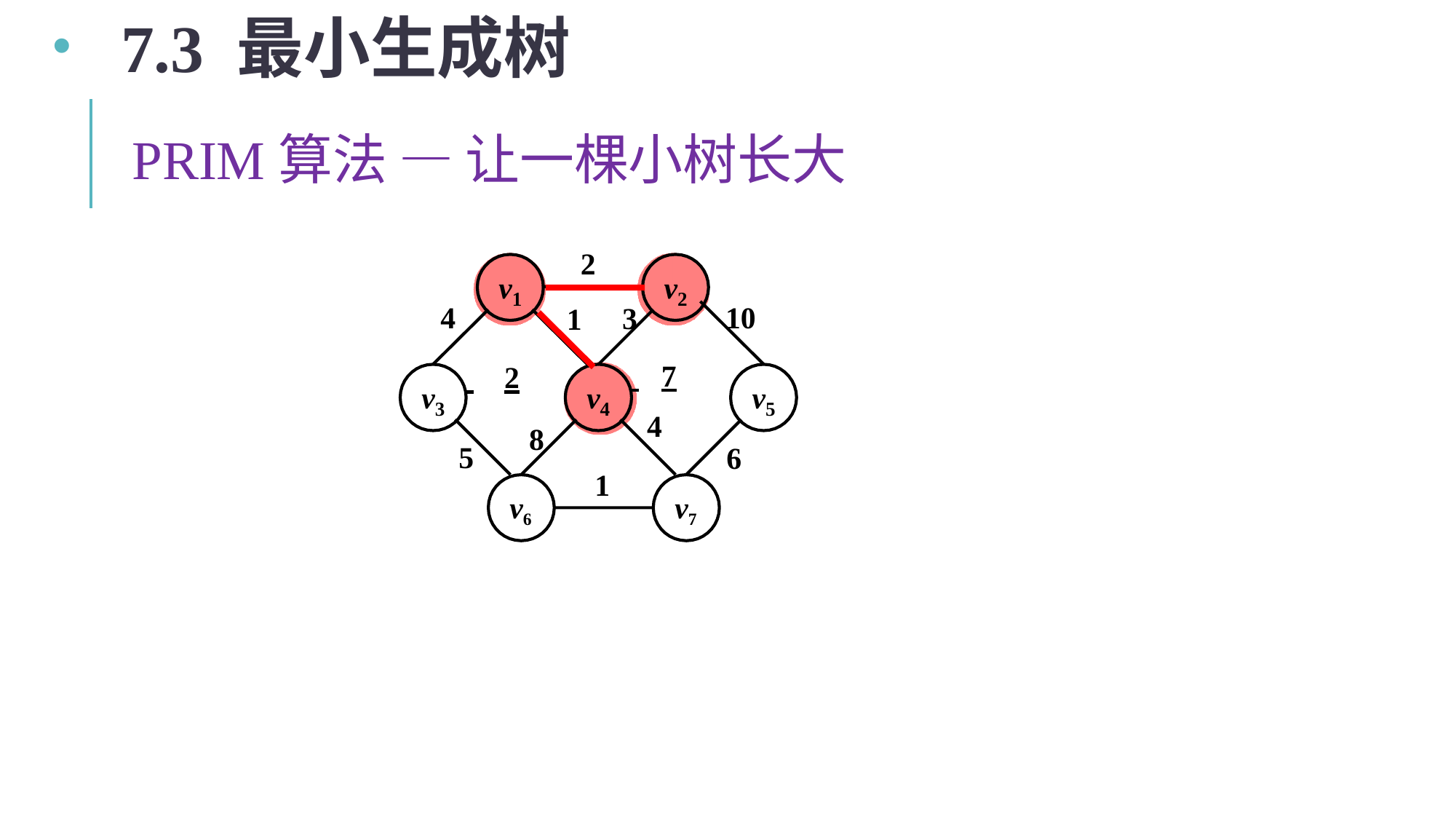

7.3 最小生成树
Prim算法 — 让一棵小树长大
2

v
v

1
2

4
10
3
1

 	7
4
6
 	2

v
v
v
3
4
5
8

5
1

v6
v7